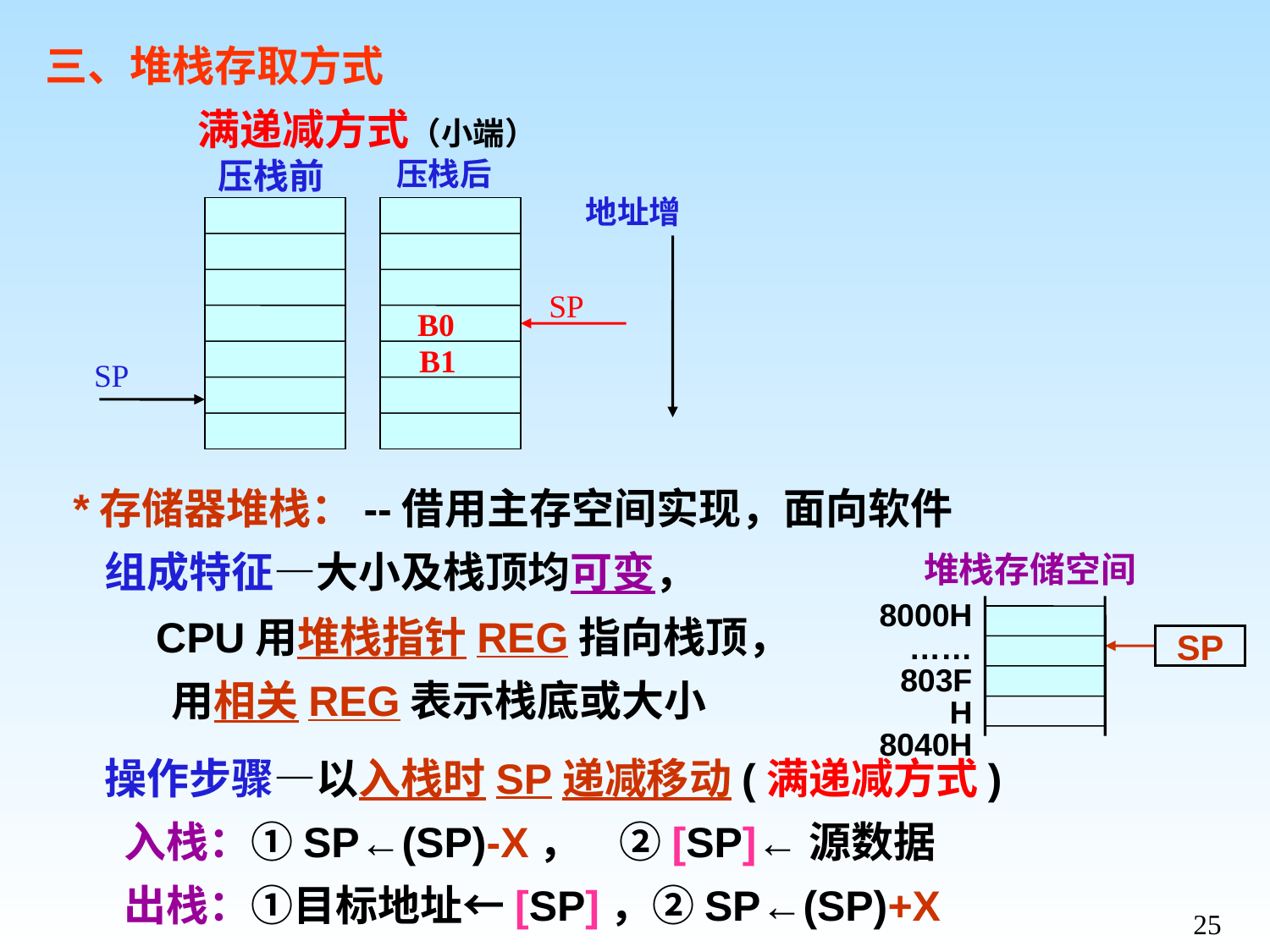

三、堆栈存取方式
满递减方式（小端）
        压栈前
    压栈后
地址增

SP
B0

B1
SP

   *存储器堆栈：--借用主存空间实现，面向软件
      组成特征—大小及栈顶均可变，
堆栈存储空间
8000H
……
803FH
8040H

SP

          CPU用堆栈指针REG指向栈顶，
             用相关REG表示栈底或大小
      操作步骤—以入栈时SP递减移动(满递减方式)
        入栈：①SP←(SP)-X，    ②[SP]←源数据
        出栈：①目标地址←[SP]，②SP←(SP)+X
25